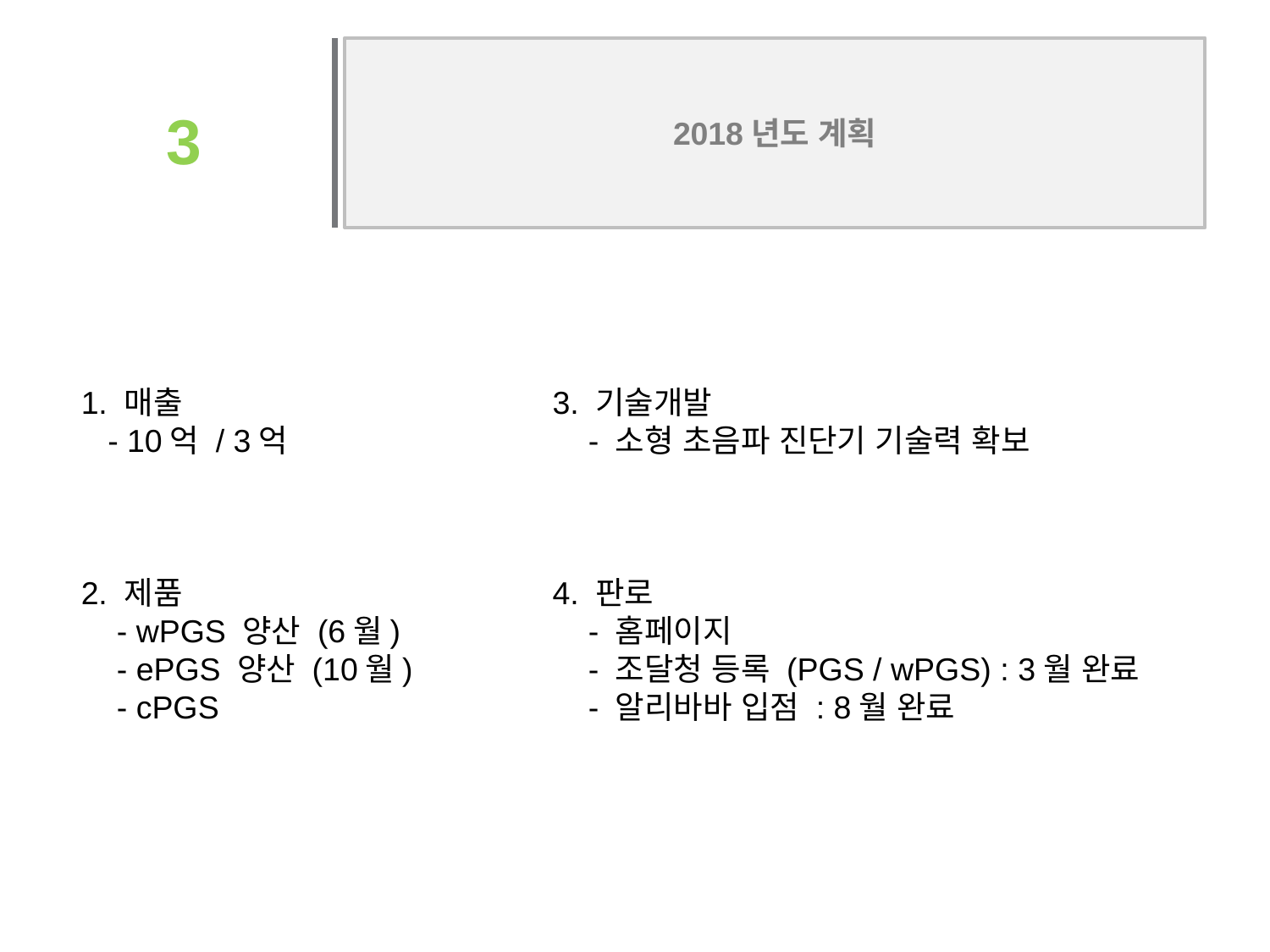

# 3
2018년도 계획
1. 매출
   - 10억 / 3억

2. 제품
    - wPGS 양산 (6월)
    - ePGS 양산 (10월)
    - cPGS
3. 기술개발
    - 소형 초음파 진단기 기술력 확보

4. 판로
    - 홈페이지
    - 조달청 등록 (PGS / wPGS) : 3월 완료
    - 알리바바 입점 : 8월 완료